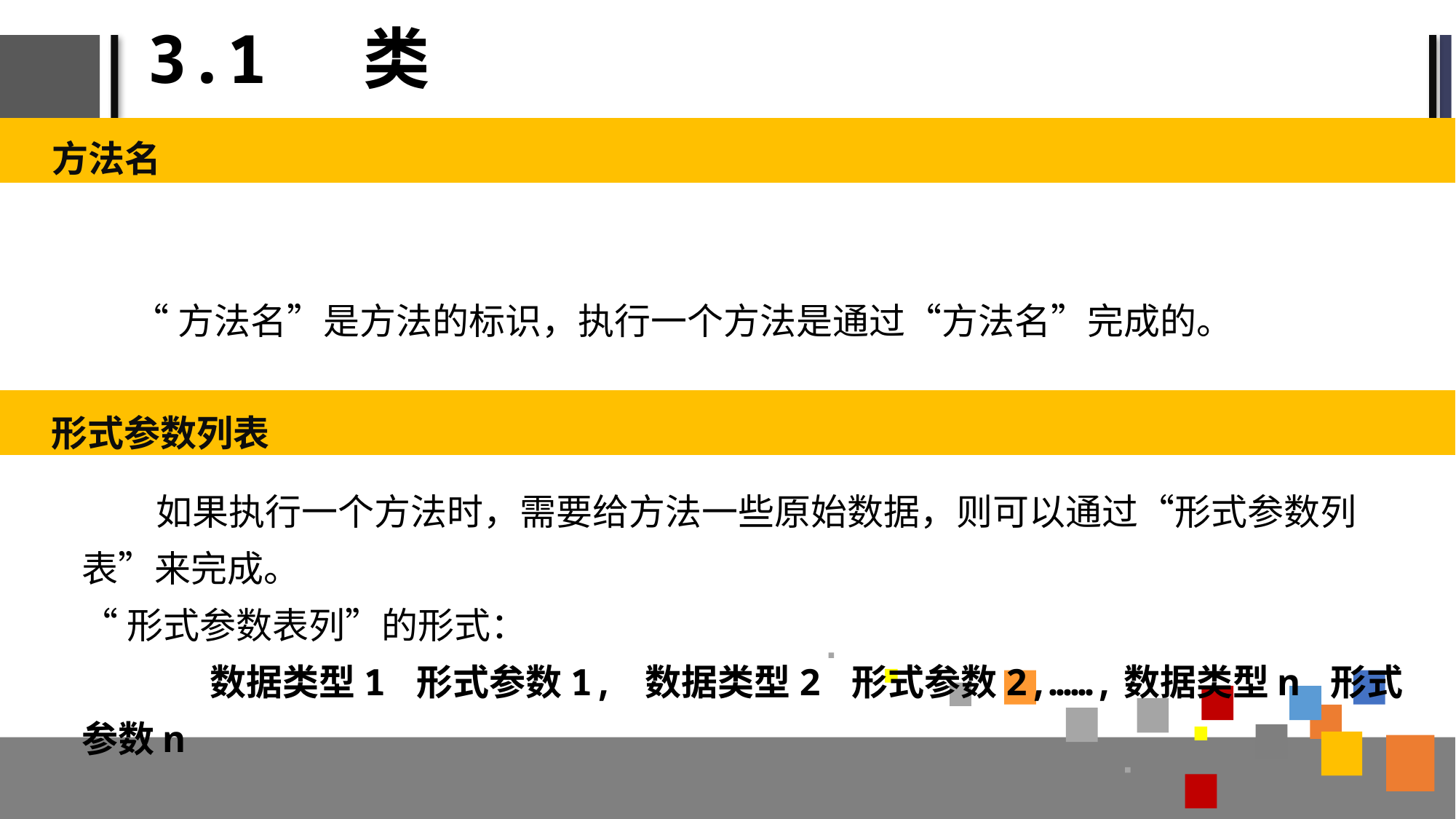

# 3.1  类

方法名

“方法名”是方法的标识，执行一个方法是通过“方法名”完成的。

形式参数列表
如果执行一个方法时，需要给方法一些原始数据，则可以通过“形式参数列表”来完成。
“形式参数表列”的形式：
数据类型1 形式参数1, 数据类型2 形式参数2,……,数据类型n 形式参数n